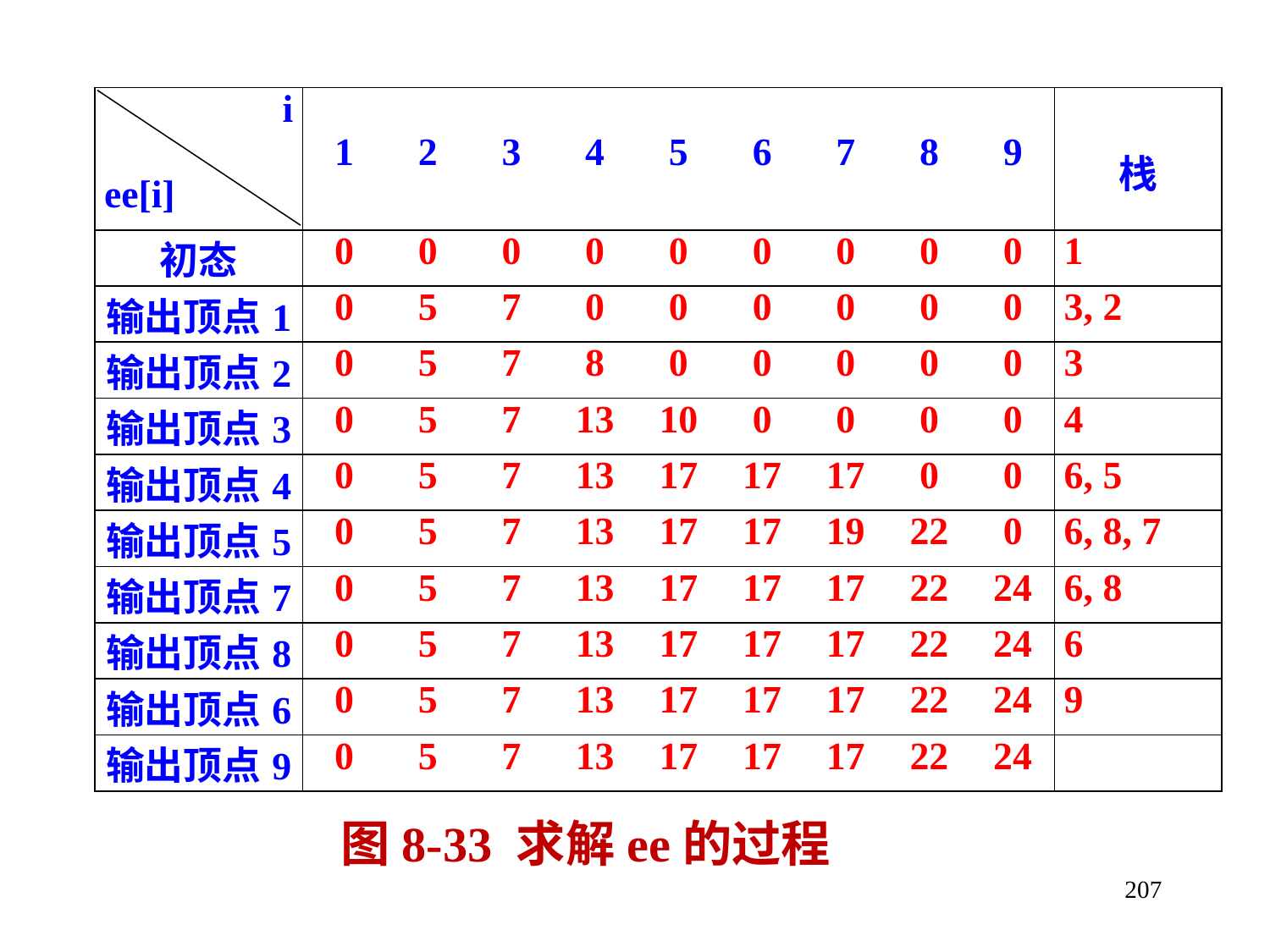

| i ee[i] | 1 | 2 | 3 | 4 | 5 | 6 | 7 | 8 | 9 | 栈 |
| --- | --- | --- | --- | --- | --- | --- | --- | --- | --- | --- |
| 初态 | 0 | 0 | 0 | 0 | 0 | 0 | 0 | 0 | 0 | 1 |
| 输出顶点1 | 0 | 5 | 7 | 0 | 0 | 0 | 0 | 0 | 0 | 3, 2 |
| 输出顶点2 | 0 | 5 | 7 | 8 | 0 | 0 | 0 | 0 | 0 | 3 |
| 输出顶点3 | 0 | 5 | 7 | 13 | 10 | 0 | 0 | 0 | 0 | 4 |
| 输出顶点4 | 0 | 5 | 7 | 13 | 17 | 17 | 17 | 0 | 0 | 6, 5 |
| 输出顶点5 | 0 | 5 | 7 | 13 | 17 | 17 | 19 | 22 | 0 | 6, 8, 7 |
| 输出顶点7 | 0 | 5 | 7 | 13 | 17 | 17 | 17 | 22 | 24 | 6, 8 |
| 输出顶点8 | 0 | 5 | 7 | 13 | 17 | 17 | 17 | 22 | 24 | 6 |
| 输出顶点6 | 0 | 5 | 7 | 13 | 17 | 17 | 17 | 22 | 24 | 9 |
| 输出顶点9 | 0 | 5 | 7 | 13 | 17 | 17 | 17 | 22 | 24 |  |

图8-33 求解ee的过程
207